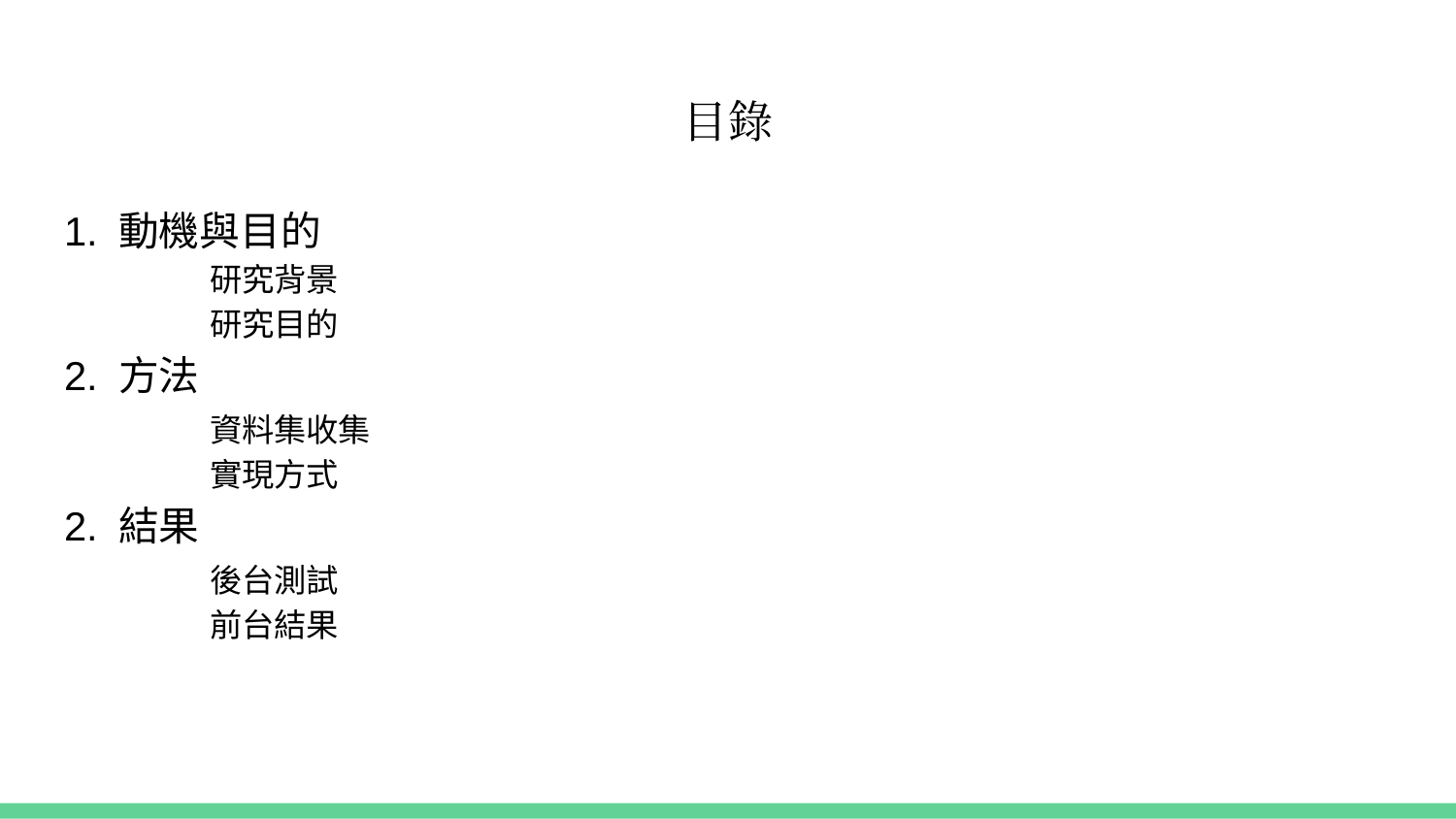

# 目錄
1. 動機與目的
	研究背景
	研究目的
2. 方法
	資料集收集
	實現方式
2. 結果
	後台測試
	前台結果